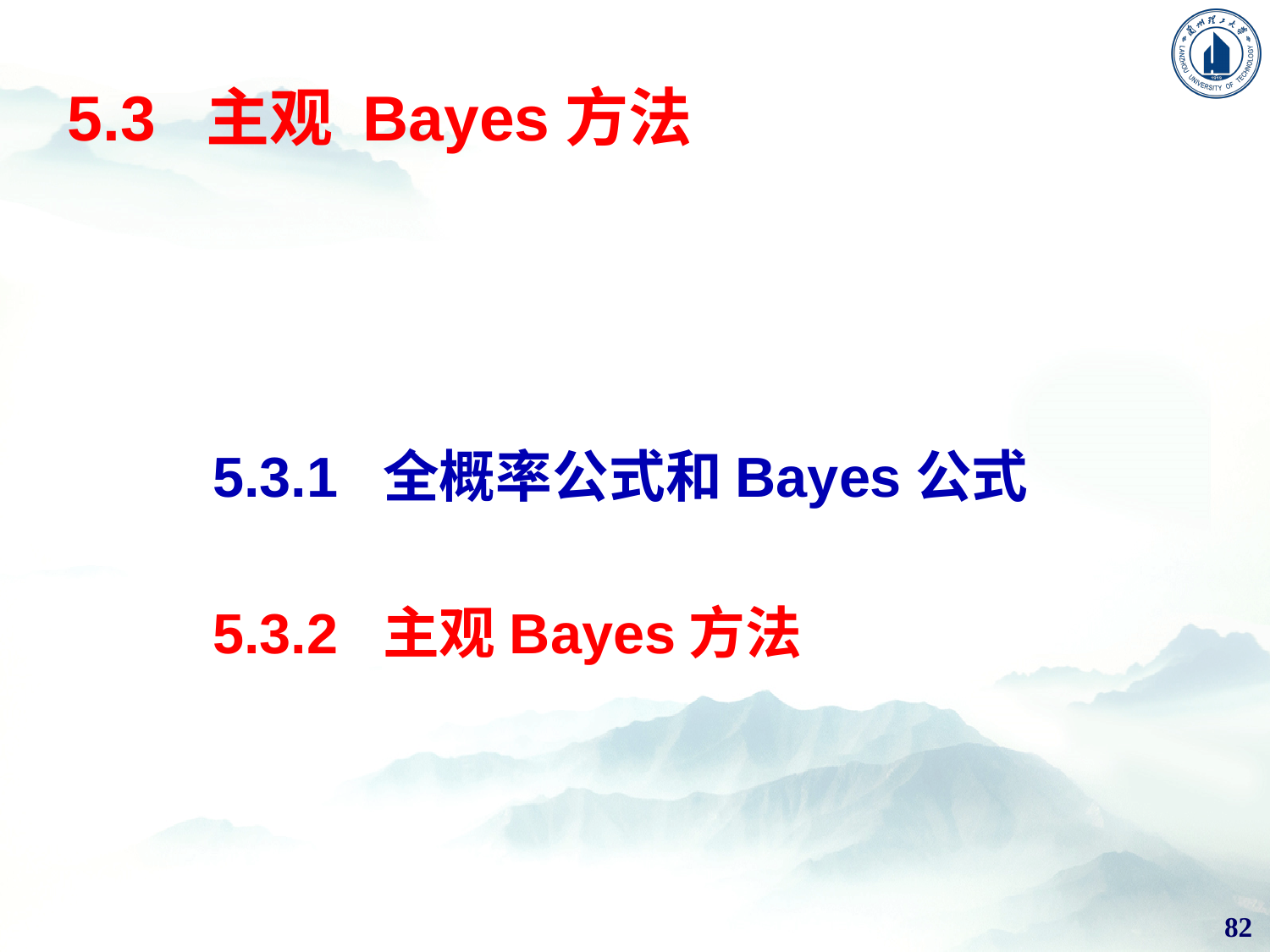

# 5.3  主观 Bayes方法

5.3.1  全概率公式和Bayes公式

5.3.2  主观Bayes方法
82